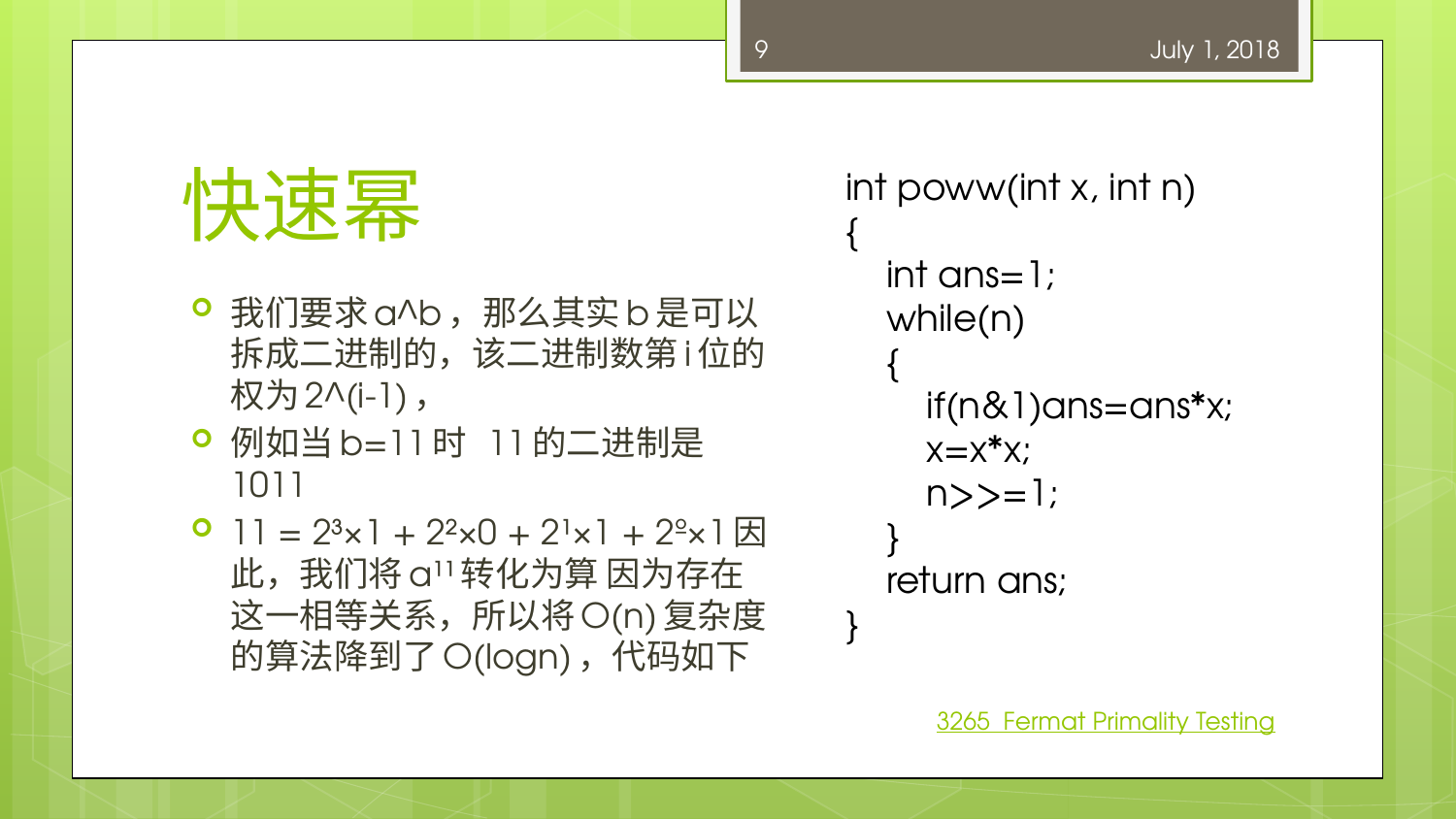

9
July 1, 2018
# 快速幂
int poww(int x, int n)
{
    int ans=1;
    while(n)
    {
        if(n&1)ans=ans*x;
        x=x*x;
        n>>=1;
    }
    return ans;
}
我们要求a^b，那么其实b是可以拆成二进制的，该二进制数第i位的权为2^(i-1)，
例如当b=11时  11的二进制是1011
11 = 2³×1 + 2²×0 + 2¹×1 + 2º×1因此，我们将a¹¹转化为算 因为存在这一相等关系，所以将O(n)复杂度的算法降到了O(logn)，代码如下

3265  Fermat Primality Testing